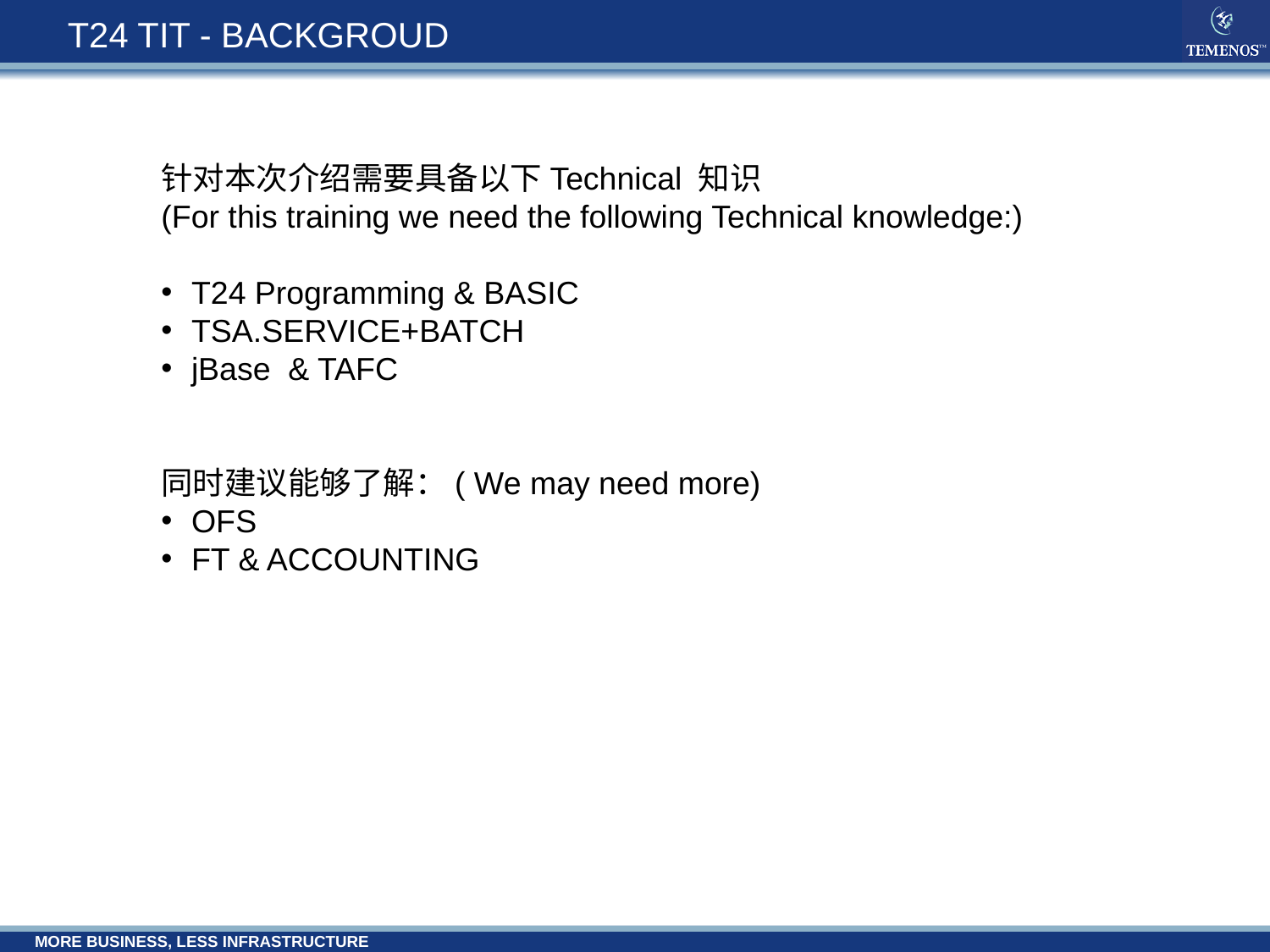

# T24 TIT - BACKGROUD
针对本次介绍需要具备以下Technical 知识
(For this training we need the following Technical knowledge:)

T24 Programming & BASIC
TSA.SERVICE+BATCH
jBase  & TAFC

同时建议能够了解：( We may need more)
OFS
FT & ACCOUNTING